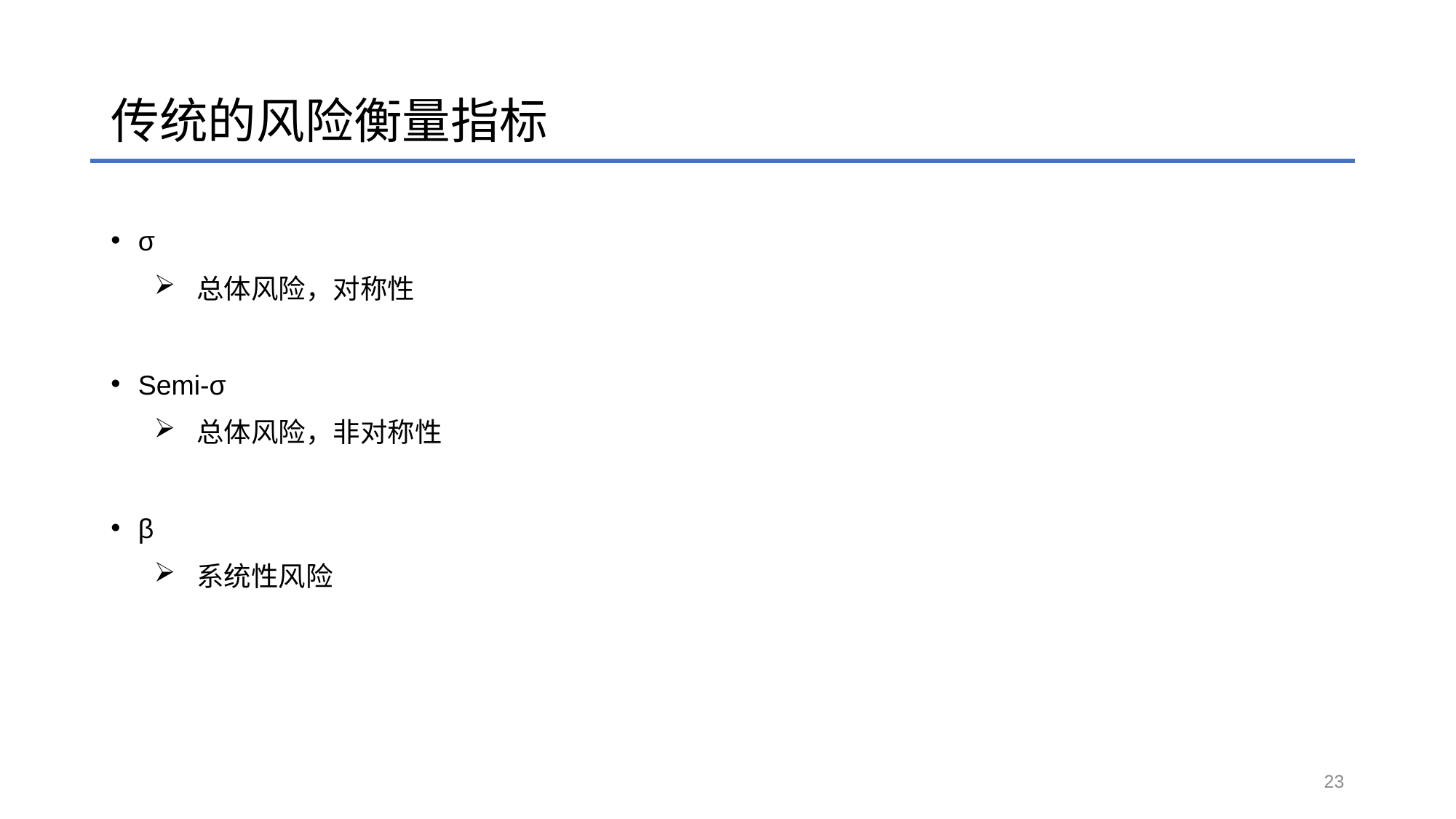

# 传统的风险衡量指标
σ
总体风险，对称性

Semi-σ
总体风险，非对称性

β
系统性风险
23